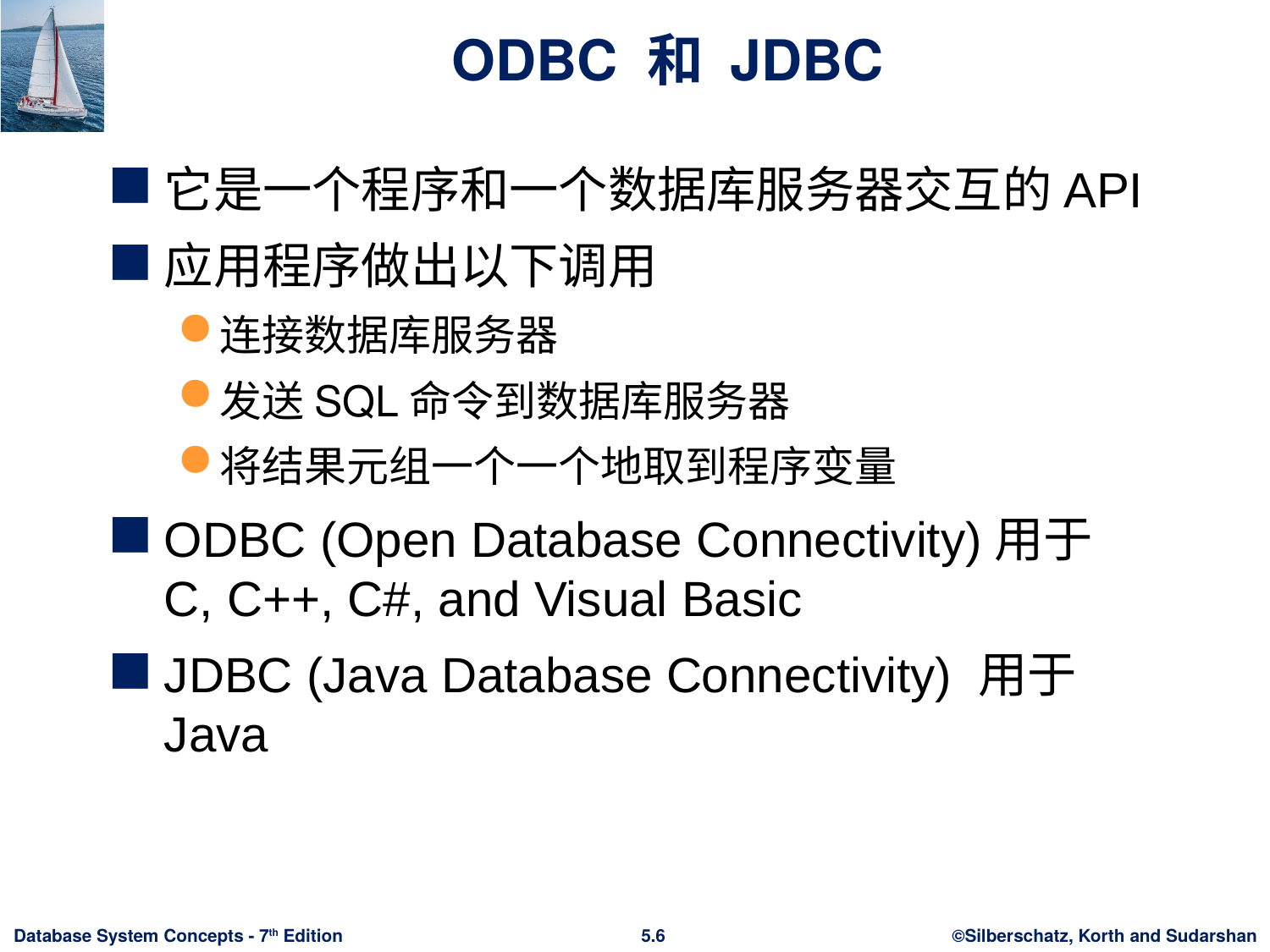

# ODBC 和 JDBC
它是一个程序和一个数据库服务器交互的API
应用程序做出以下调用
连接数据库服务器
发送SQL命令到数据库服务器
将结果元组一个一个地取到程序变量
ODBC (Open Database Connectivity)用于 C, C++, C#, and Visual Basic
JDBC (Java Database Connectivity) 用于 Java